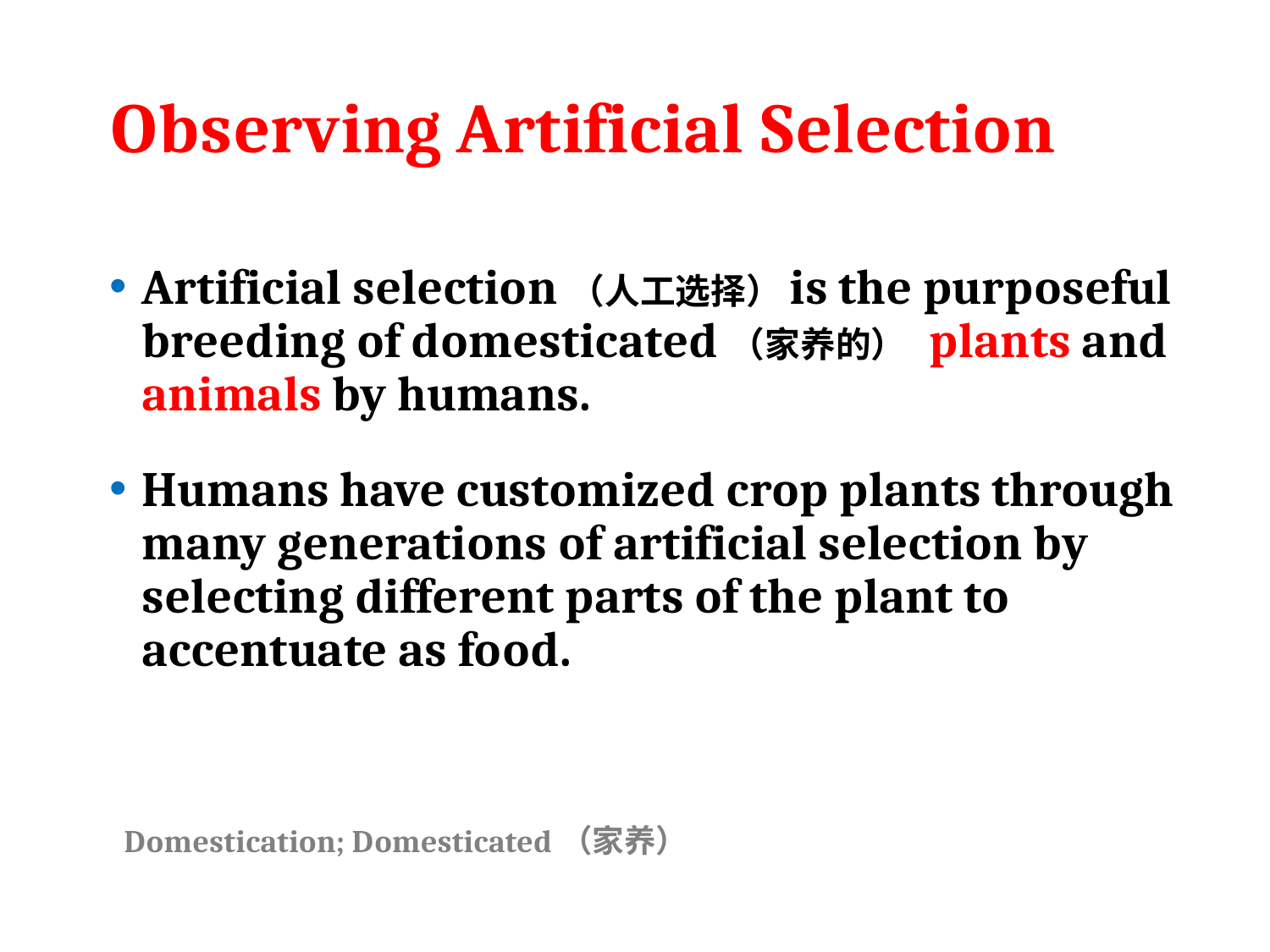

# Observing Artificial Selection
Artificial selection（人工选择）is the purposeful breeding of domesticated（家养的） plants and animals by humans.
Humans have customized crop plants through many generations of artificial selection by selecting different parts of the plant to accentuate as food.
Domestication; Domesticated（家养）